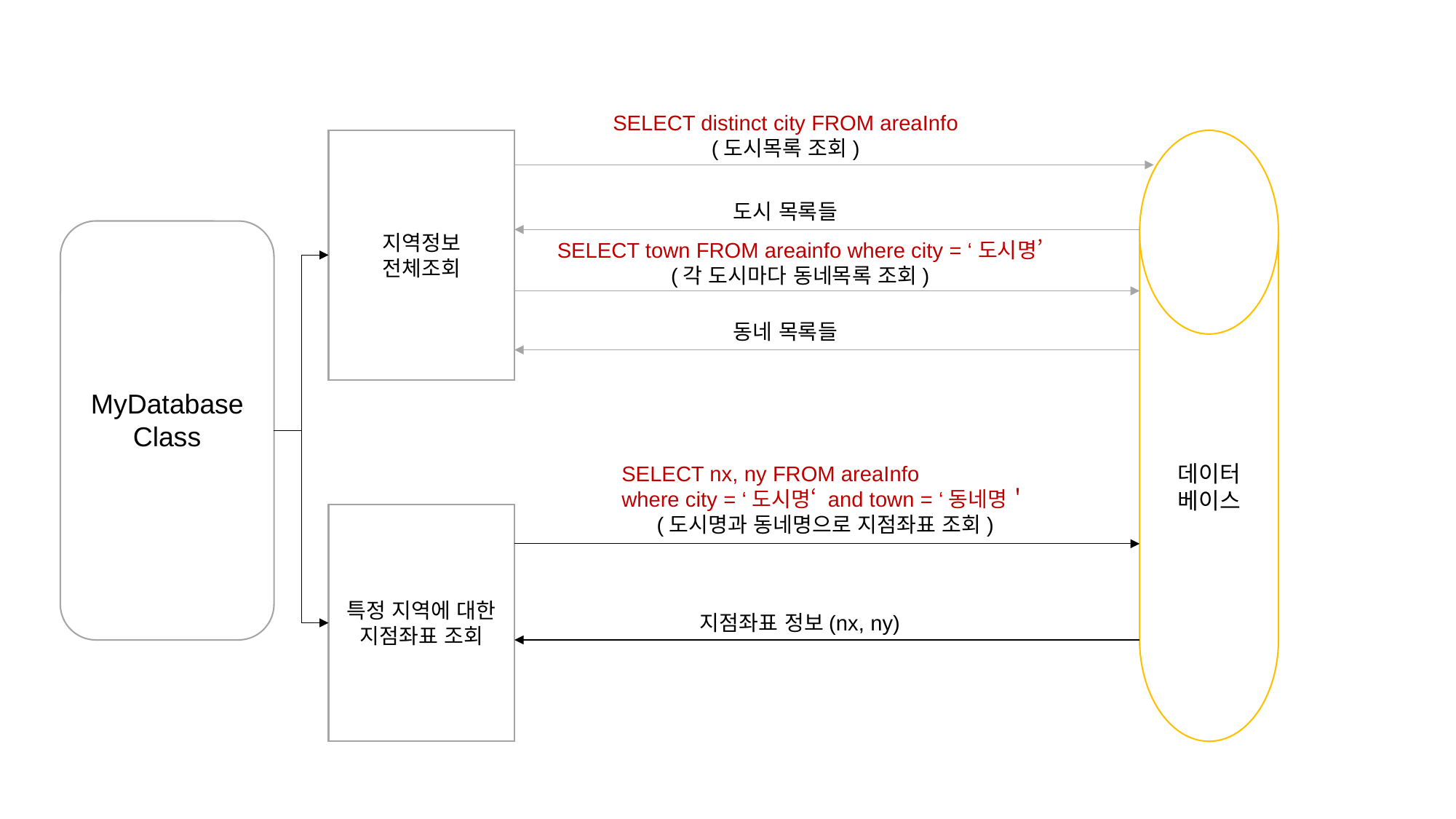

SELECT distinct city FROM areaInfo
(도시목록 조회)

데이터
베이스
지역정보
전체조회
도시 목록들
MyDatabase
Class

SELECT town FROM areainfo where city = ‘도시명’
(각 도시마다 동네목록 조회)
동네 목록들
SELECT nx, ny FROM areaInfo
where city = ‘도시명‘ and town = ‘동네명＇
(도시명과 동네명으로 지점좌표 조회)
특정 지역에 대한 지점좌표 조회
지점좌표 정보(nx, ny)